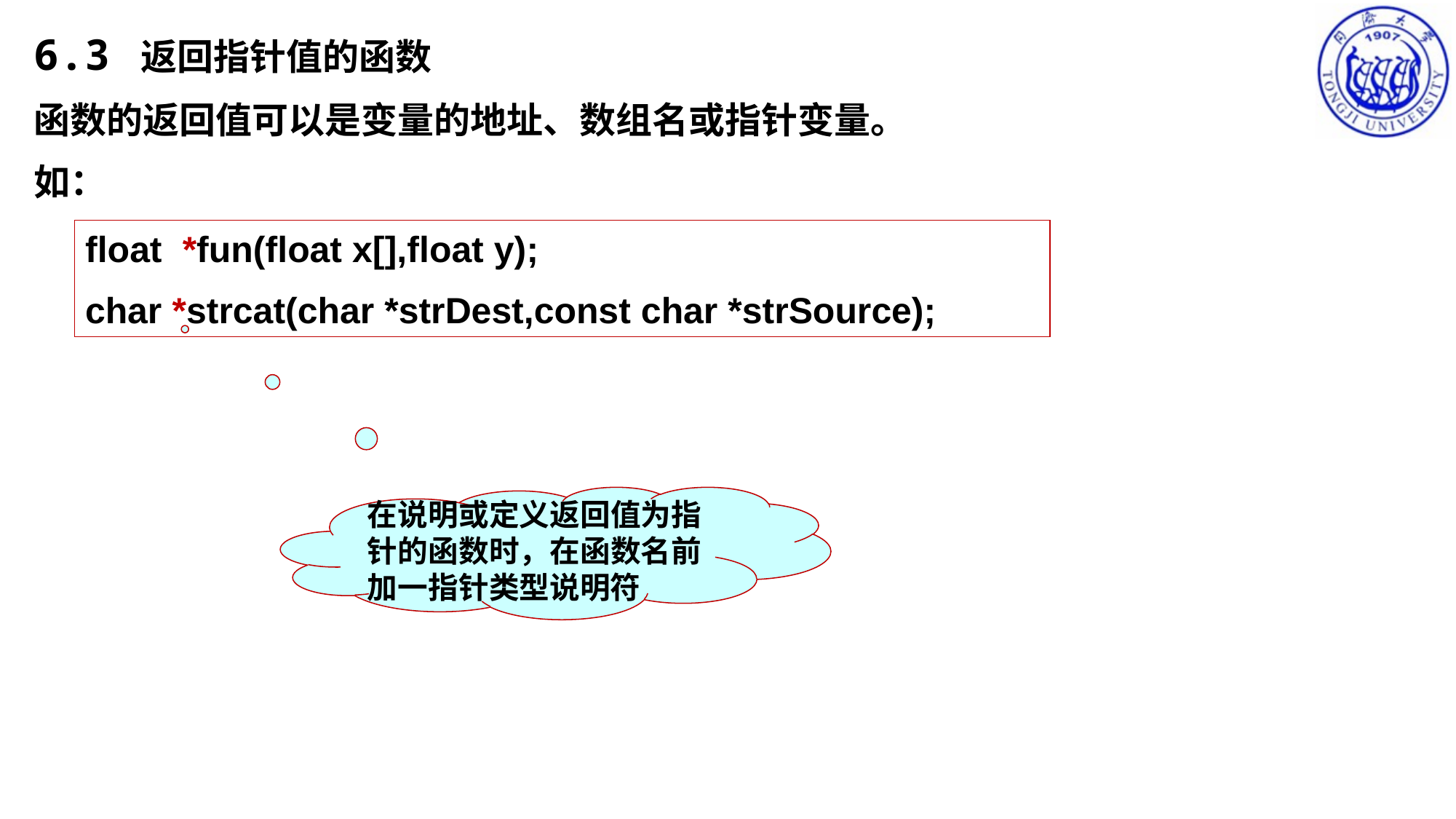

6.3 返回指针值的函数
函数的返回值可以是变量的地址、数组名或指针变量。
如：
float  *fun(float x[],float y);
char *strcat(char *strDest,const char *strSource);
在说明或定义返回值为指针的函数时，在函数名前加一指针类型说明符